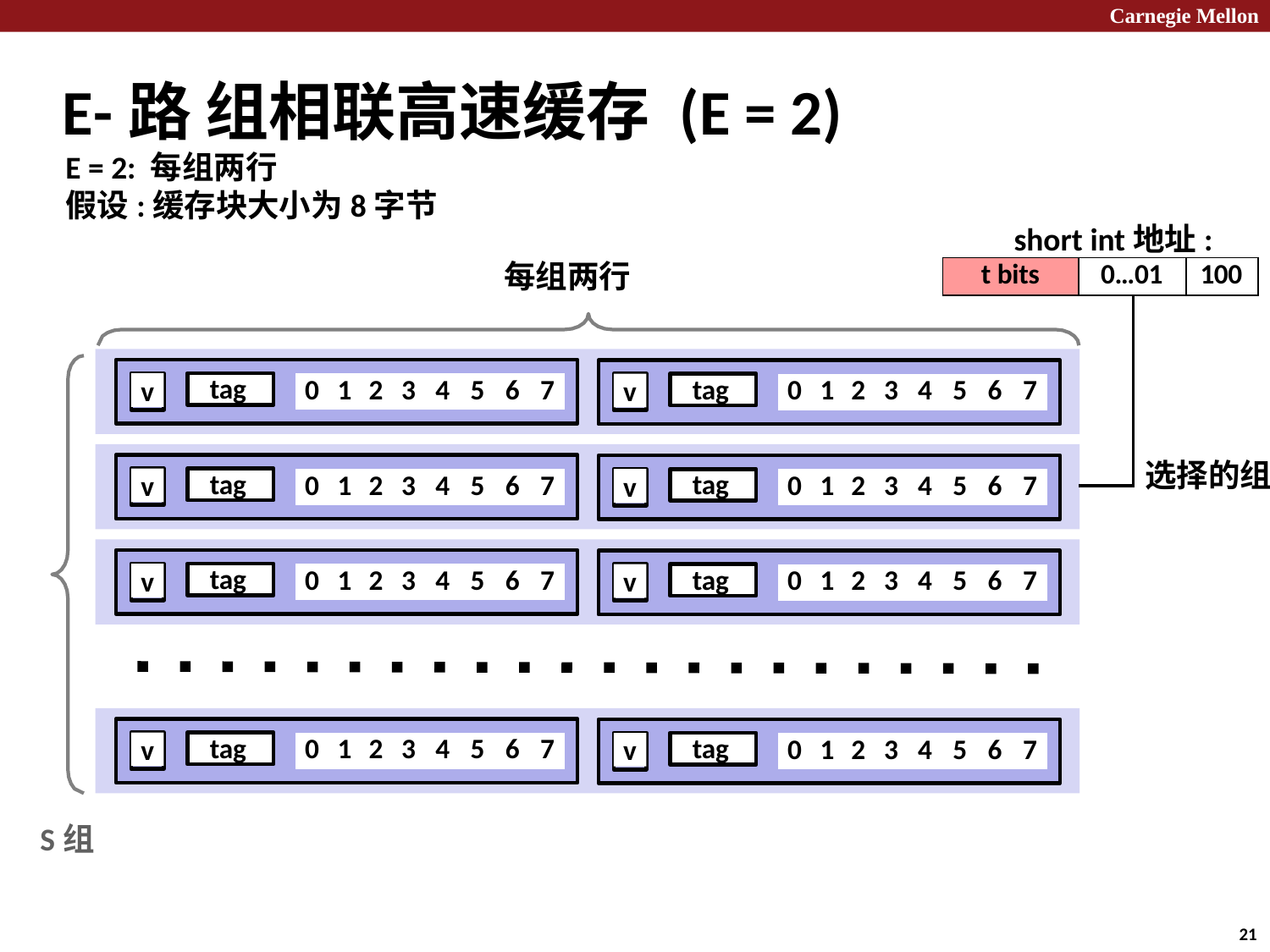

Carnegie Mellon
# E-路 组相联高速缓存 (E = 2)
E = 2: 每组两行
假设:缓存块大小为8字节
 short int地址:
每组两行
| t bits | 0…01 |  | 100 |
| --- | --- | --- | --- |
|  |  |  |  |

v
tag
| 0 | 1 | 2 | 3 | 4 | 5 | 6 | 7 |
| --- | --- | --- | --- | --- | --- | --- | --- |

v
tag
| 0 | 1 | 2 | 3 | 4 | 5 | 6 | 7 |
| --- | --- | --- | --- | --- | --- | --- | --- |

选择的组

v
tag
| 0 | 1 | 2 | 3 | 4 | 5 | 6 | 7 |
| --- | --- | --- | --- | --- | --- | --- | --- |

v
tag
| 0 | 1 | 2 | 3 | 4 | 5 | 6 | 7 |
| --- | --- | --- | --- | --- | --- | --- | --- |

v
tag
| 0 | 1 | 2 | 3 | 4 | 5 | 6 | 7 |
| --- | --- | --- | --- | --- | --- | --- | --- |

v
tag
| 0 | 1 | 2 | 3 | 4 | 5 | 6 | 7 |
| --- | --- | --- | --- | --- | --- | --- | --- |

v
tag
| 0 | 1 | 2 | 3 | 4 | 5 | 6 | 7 |
| --- | --- | --- | --- | --- | --- | --- | --- |

v
tag
| 0 | 1 | 2 | 3 | 4 | 5 | 6 | 7 |
| --- | --- | --- | --- | --- | --- | --- | --- |
S组
21